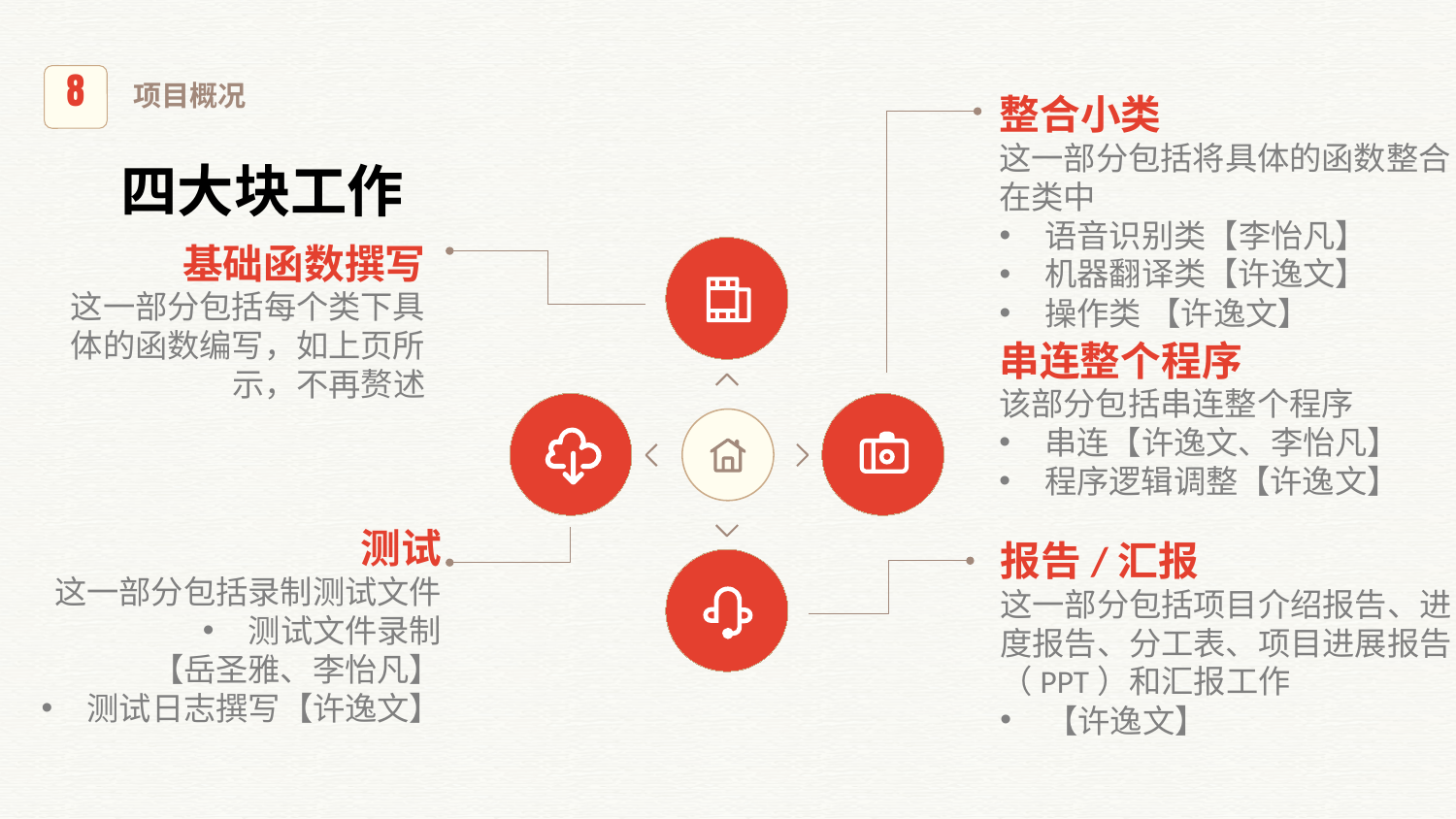

项目概况
整合小类
这一部分包括将具体的函数整合在类中
语音识别类【李怡凡】
机器翻译类【许逸文】
操作类 【许逸文】

四大块工作

基础函数撰写
这一部分包括每个类下具体的函数编写，如上页所示，不再赘述

串连整个程序
该部分包括串连整个程序
串连【许逸文、李怡凡】
程序逻辑调整【许逸文】

测试
这一部分包括录制测试文件
测试文件录制
【岳圣雅、李怡凡】
测试日志撰写【许逸文】

报告/汇报
这一部分包括项目介绍报告、进度报告、分工表、项目进展报告（PPT）和汇报工作
【许逸文】